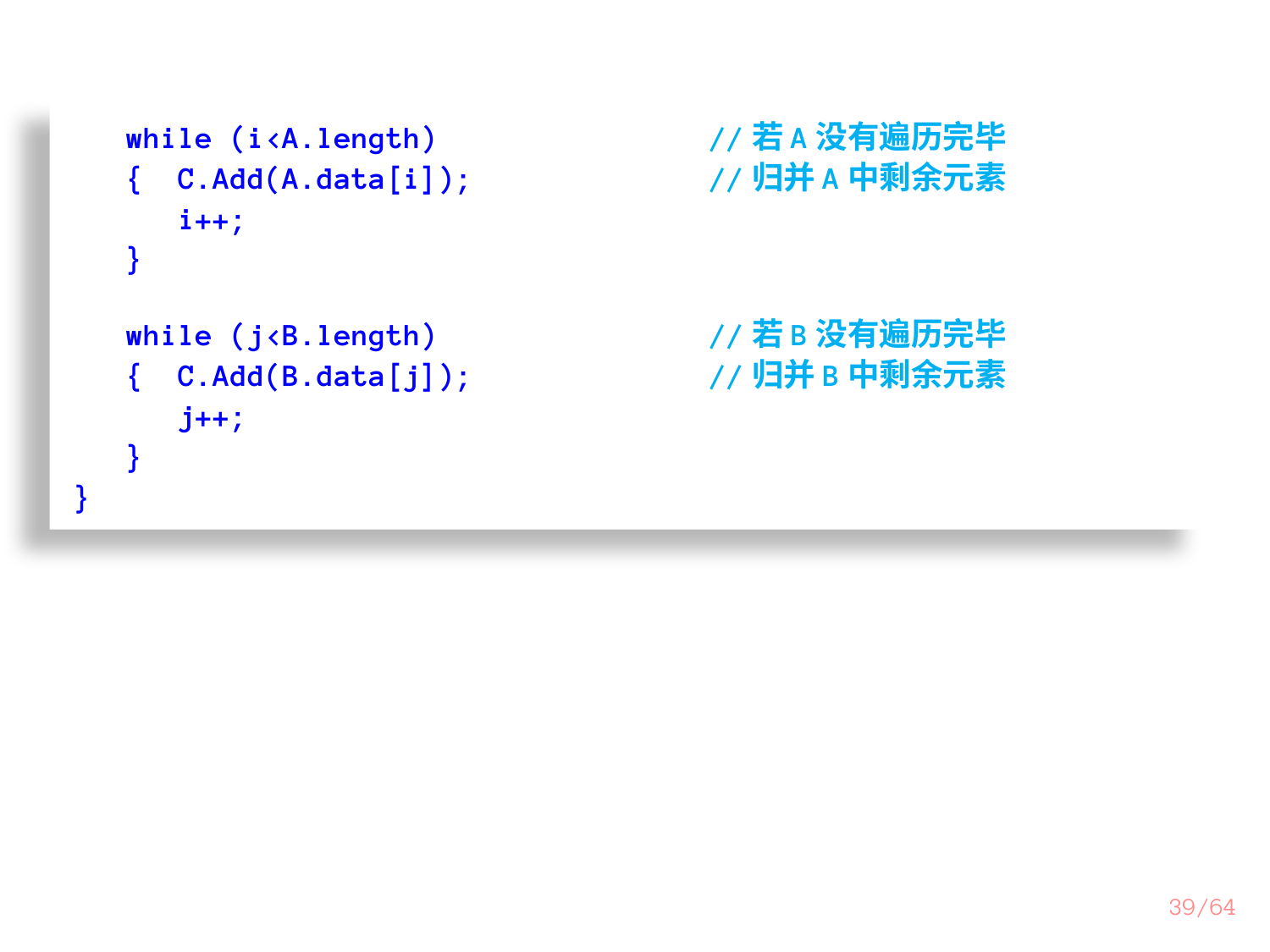

while (i<A.length)			//若A没有遍历完毕
   {  C.Add(A.data[i]);		//归并A中剩余元素
      i++;
   }
   while (j<B.length)			//若B没有遍历完毕
   {  C.Add(B.data[j]);		//归并B中剩余元素
      j++;
   }
}
39/64